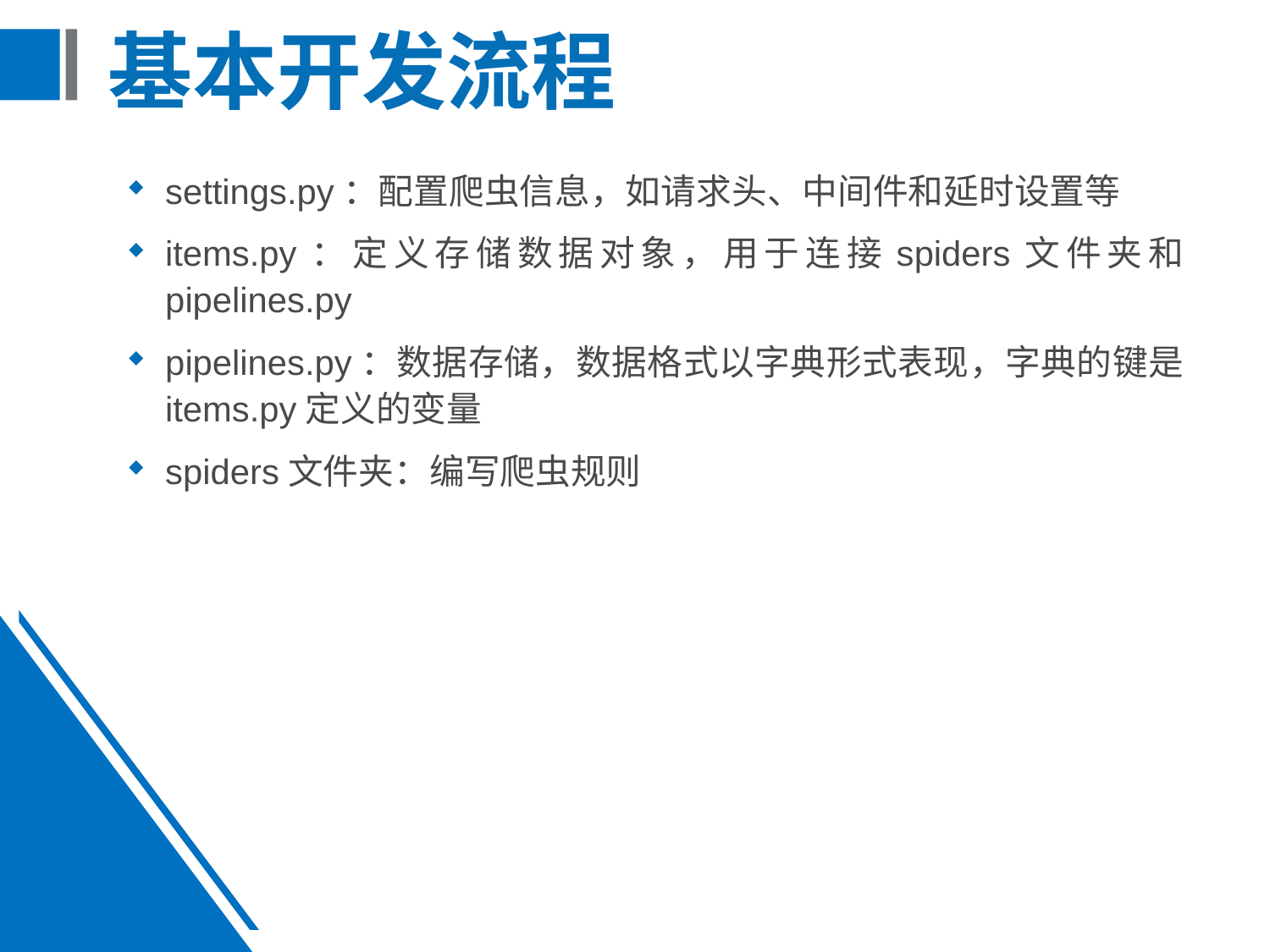

# 基本开发流程
settings.py：配置爬虫信息，如请求头、中间件和延时设置等
items.py：定义存储数据对象，用于连接spiders文件夹和pipelines.py
pipelines.py：数据存储，数据格式以字典形式表现，字典的键是items.py定义的变量
spiders文件夹：编写爬虫规则
15